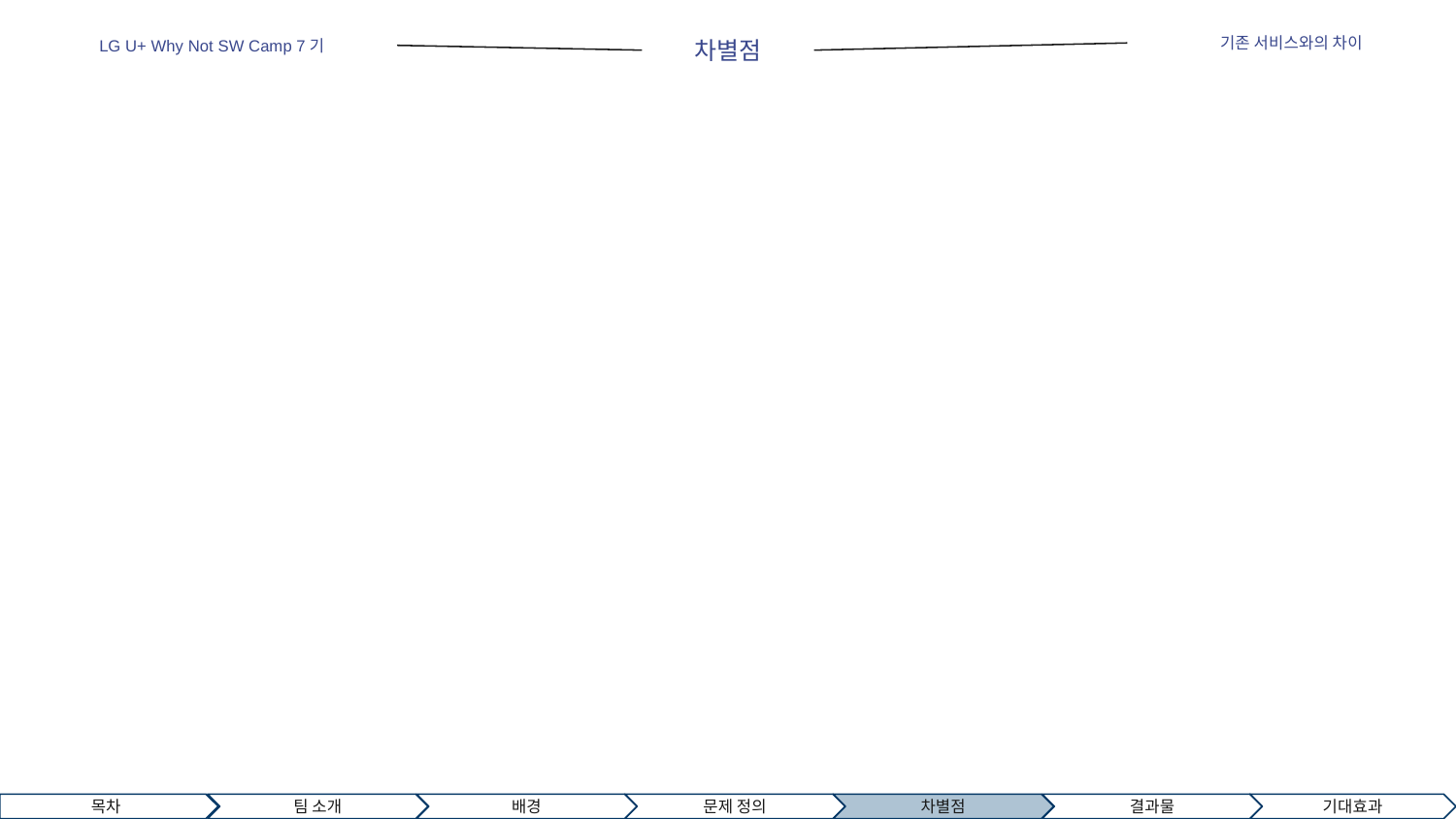

차별점
기존 서비스와의 차이
LG U+ Why Not SW Camp 7기
목차
팀 소개
배경
문제 정의
차별점
결과물
기대효과